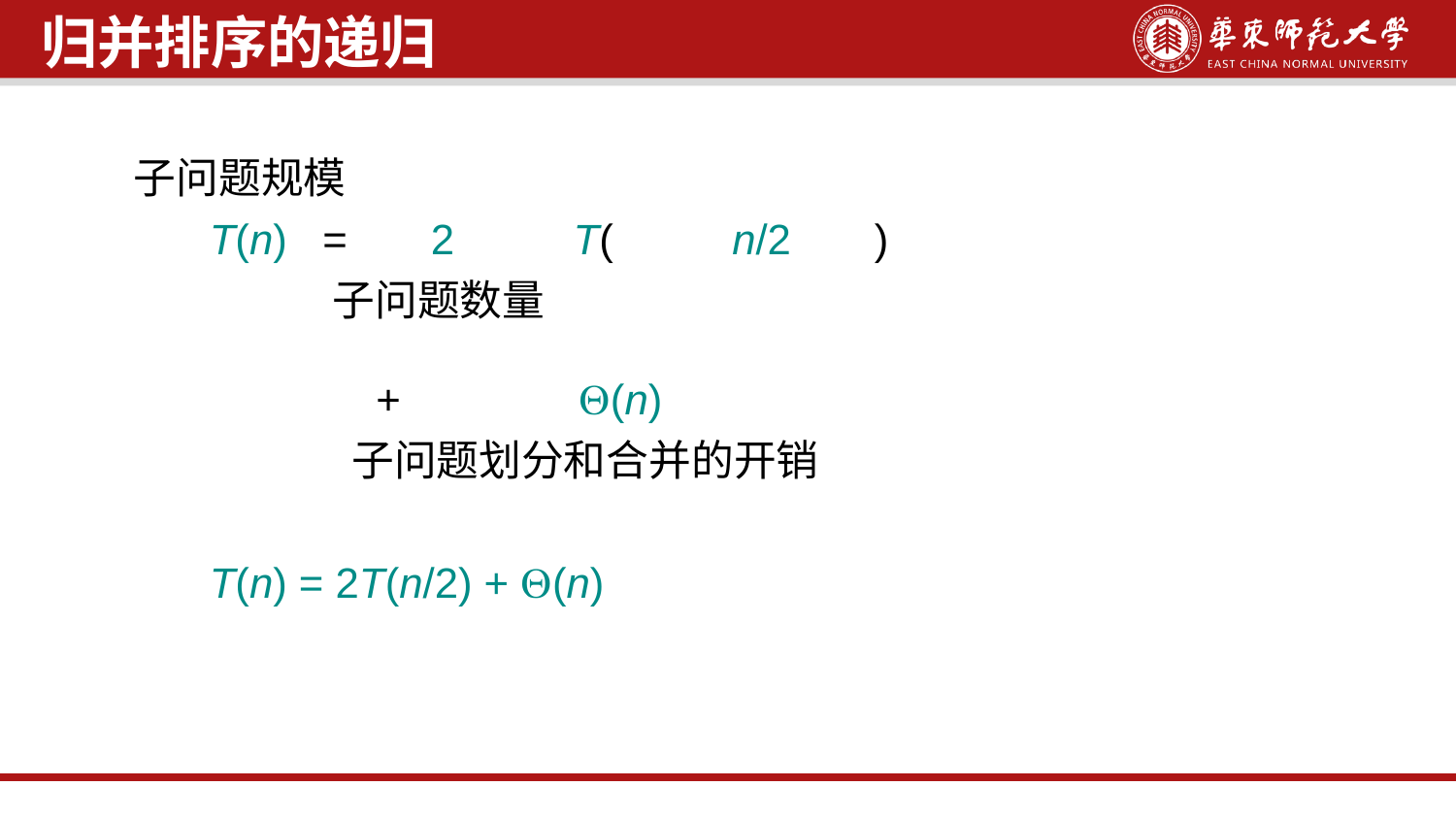

归并排序的递归
 子问题规模
        T(n)   =       2          T(          n/2       )
                      子问题数量

                      +               Θ(n)
                        子问题划分和合并的开销

        T(n) = 2T(n/2) + Θ(n)